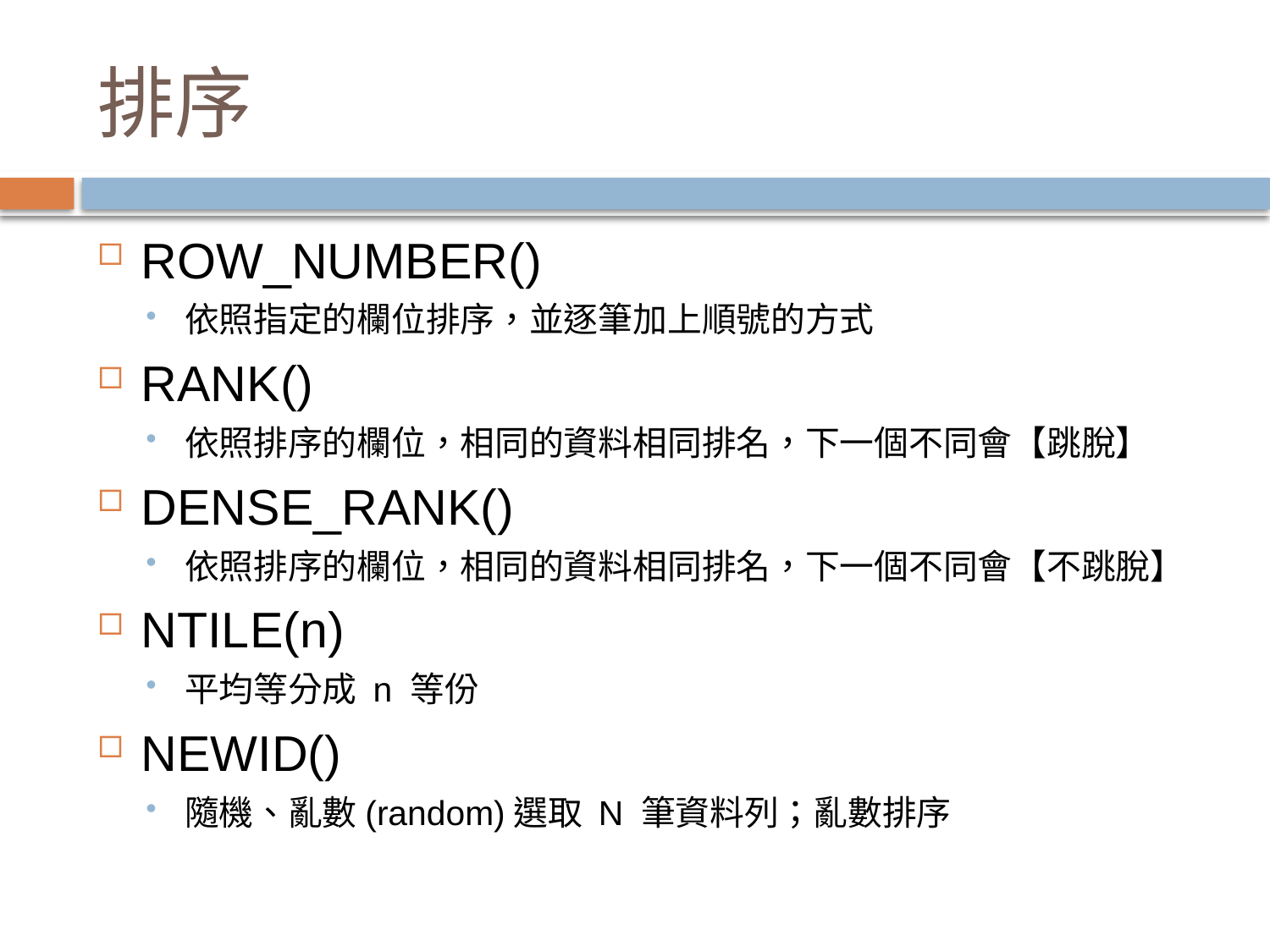

# 排序
ROW_NUMBER()
依照指定的欄位排序，並逐筆加上順號的方式
RANK()
依照排序的欄位，相同的資料相同排名，下一個不同會【跳脫】
DENSE_RANK()
依照排序的欄位，相同的資料相同排名，下一個不同會【不跳脫】
NTILE(n)
平均等分成 n 等份
NEWID()
隨機、亂數(random)選取 N 筆資料列；亂數排序